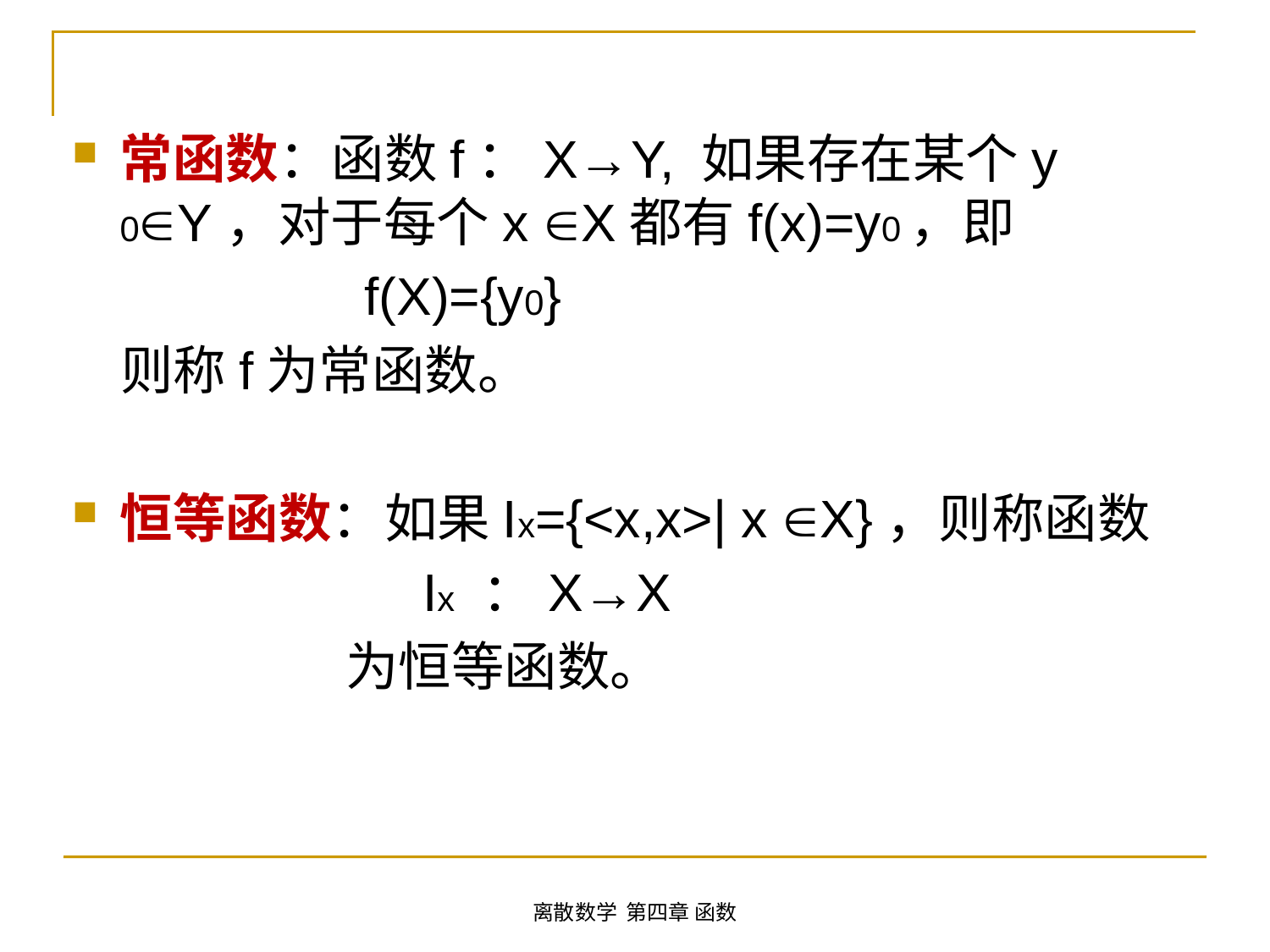

常函数：函数f：X→Y, 如果存在某个y 0∈Y，对于每个x ∈X都有f(x)=y0，即
                    f(X)={y0}
   则称f为常函数。

恒等函数：如果Ix={<x,x>| x ∈X}，则称函数
                        Ix ：X→X
                      为恒等函数。

21
离散数学  第四章 函数